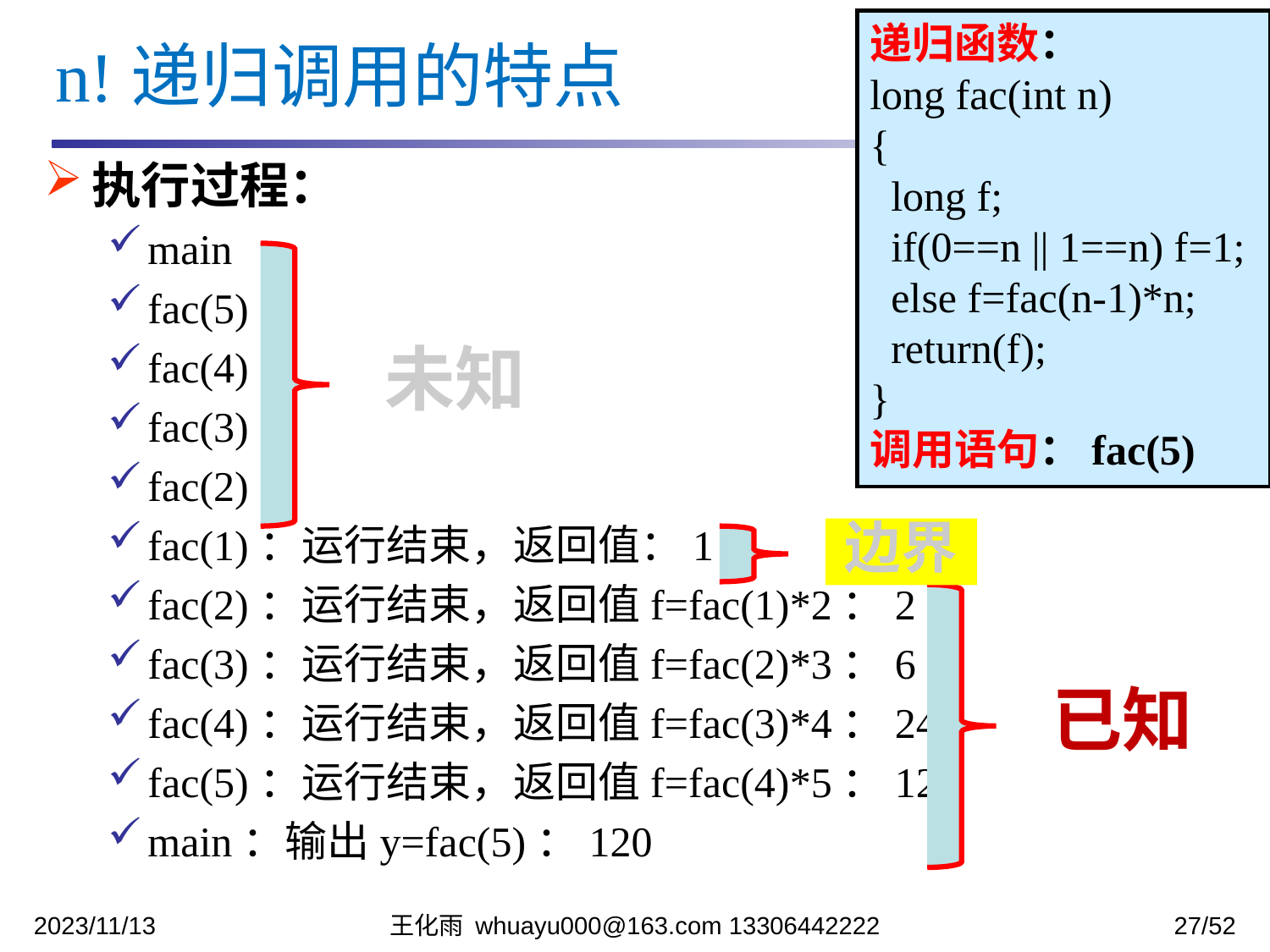

递归函数：
long fac(int n)
{
  long f;
  if(0==n || 1==n) f=1;
  else f=fac(n-1)*n;
  return(f);
}
调用语句：fac(5)
n!递归调用的特点
执行过程：
main
fac(5)
fac(4)
fac(3)
fac(2)
fac(1)：运行结束，返回值：1
fac(2)：运行结束，返回值f=fac(1)*2：2
fac(3)：运行结束，返回值f=fac(2)*3：6
fac(4)：运行结束，返回值f=fac(3)*4：24
fac(5)：运行结束，返回值f=fac(4)*5：120
main：输出y=fac(5)：120

未知
边界

已知
2023/11/13
王化雨 whuayu000@163.com 13306442222
27/52